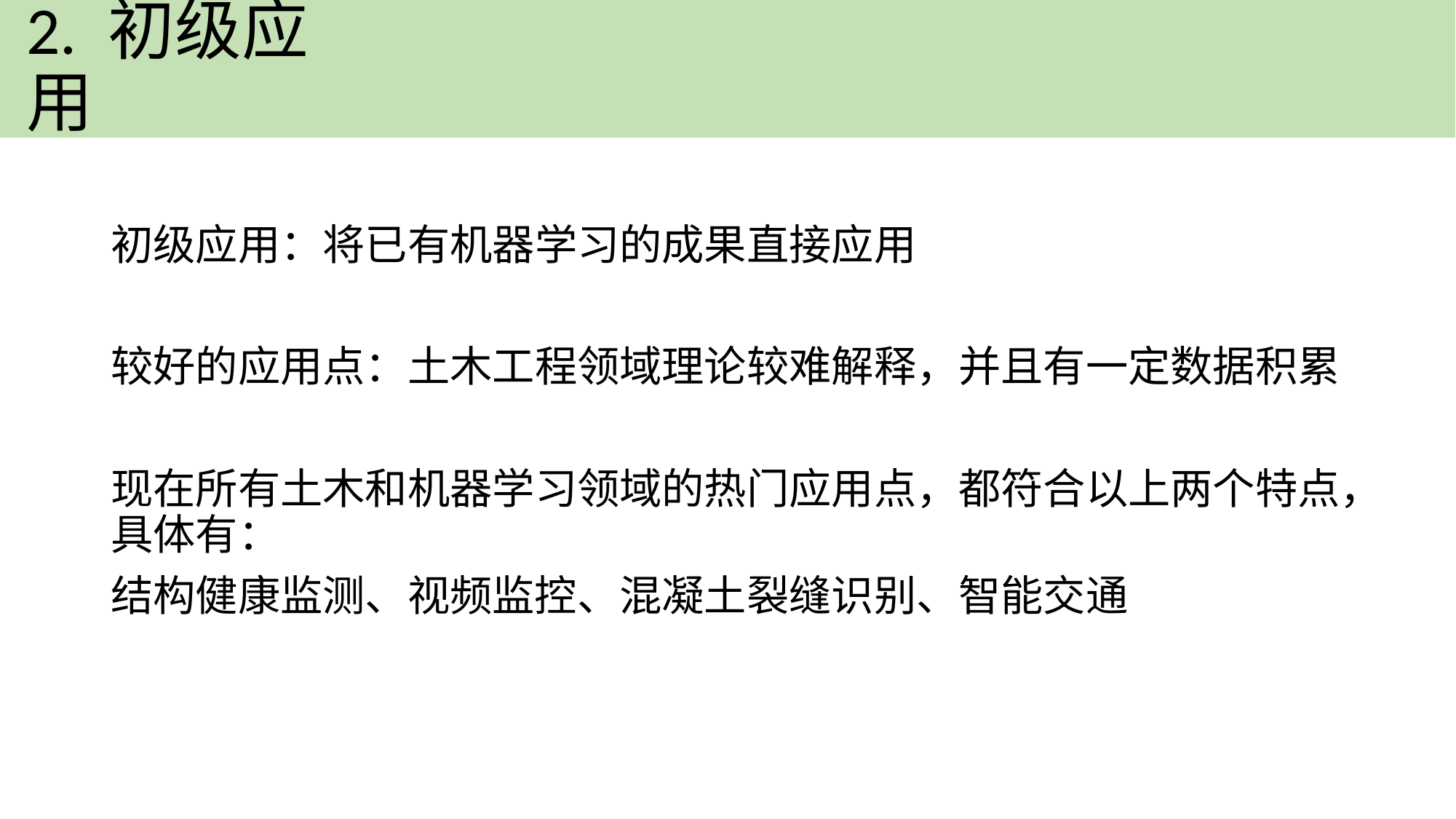

# 2. 初级应用
初级应用：将已有机器学习的成果直接应用

较好的应用点：土木工程领域理论较难解释，并且有一定数据积累

现在所有土木和机器学习领域的热门应用点，都符合以上两个特点，具体有：
结构健康监测、视频监控、混凝土裂缝识别、智能交通